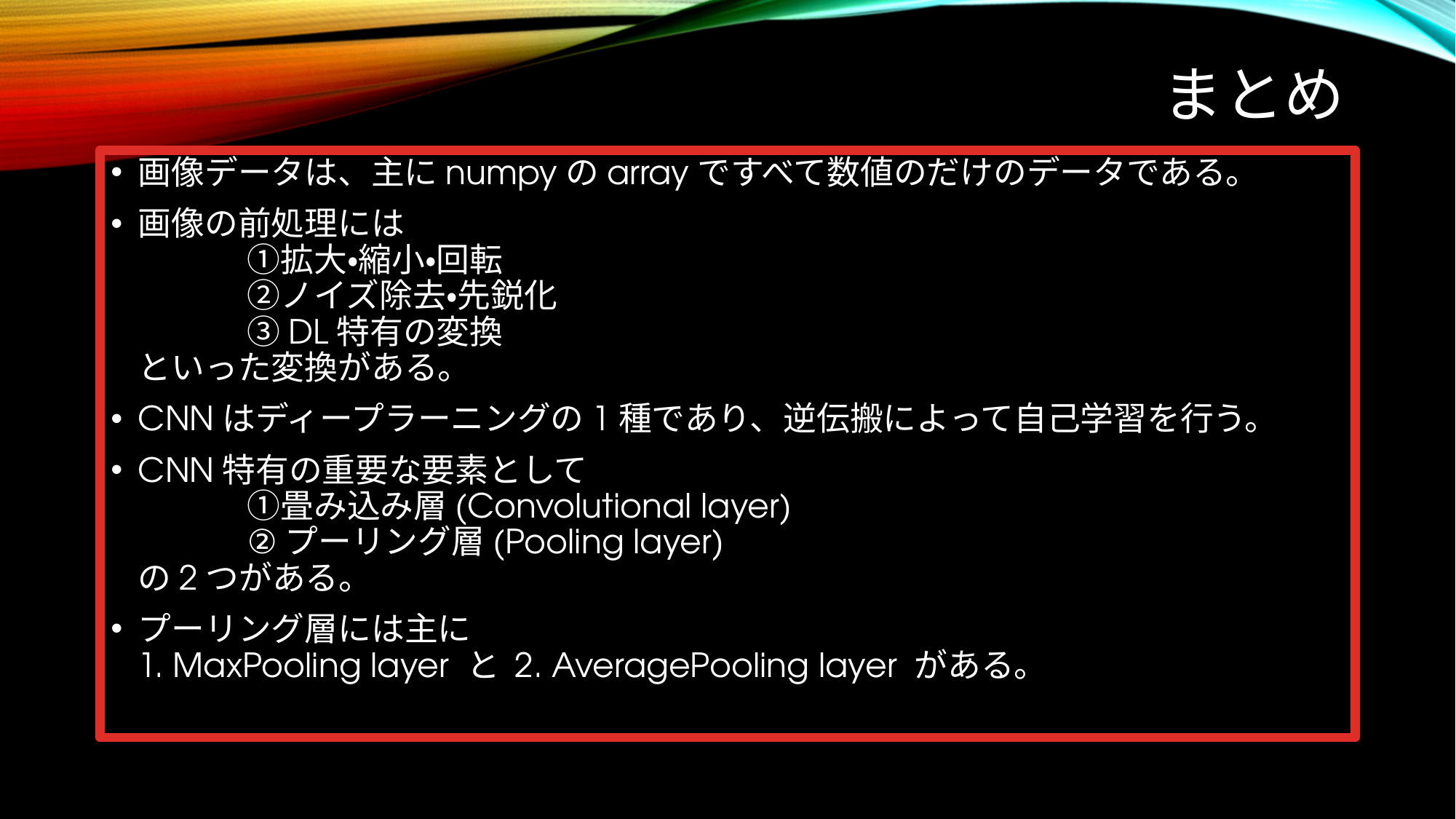

# まとめ
画像データは、主にnumpyのarrayですべて数値のだけのデータである。
画像の前処理には
	①拡大・縮小・回転
	②ノイズ除去・先鋭化
	③DL特有の変換
といった変換がある。
CNNはディープラーニングの1種であり、逆伝搬によって自己学習を行う。
CNN特有の重要な要素として
	①畳み込み層(Convolutional layer)
	②プーリング層(Pooling layer)
の2つがある。
プーリング層には主に
1. MaxPooling layer と 2. AveragePooling layer がある。